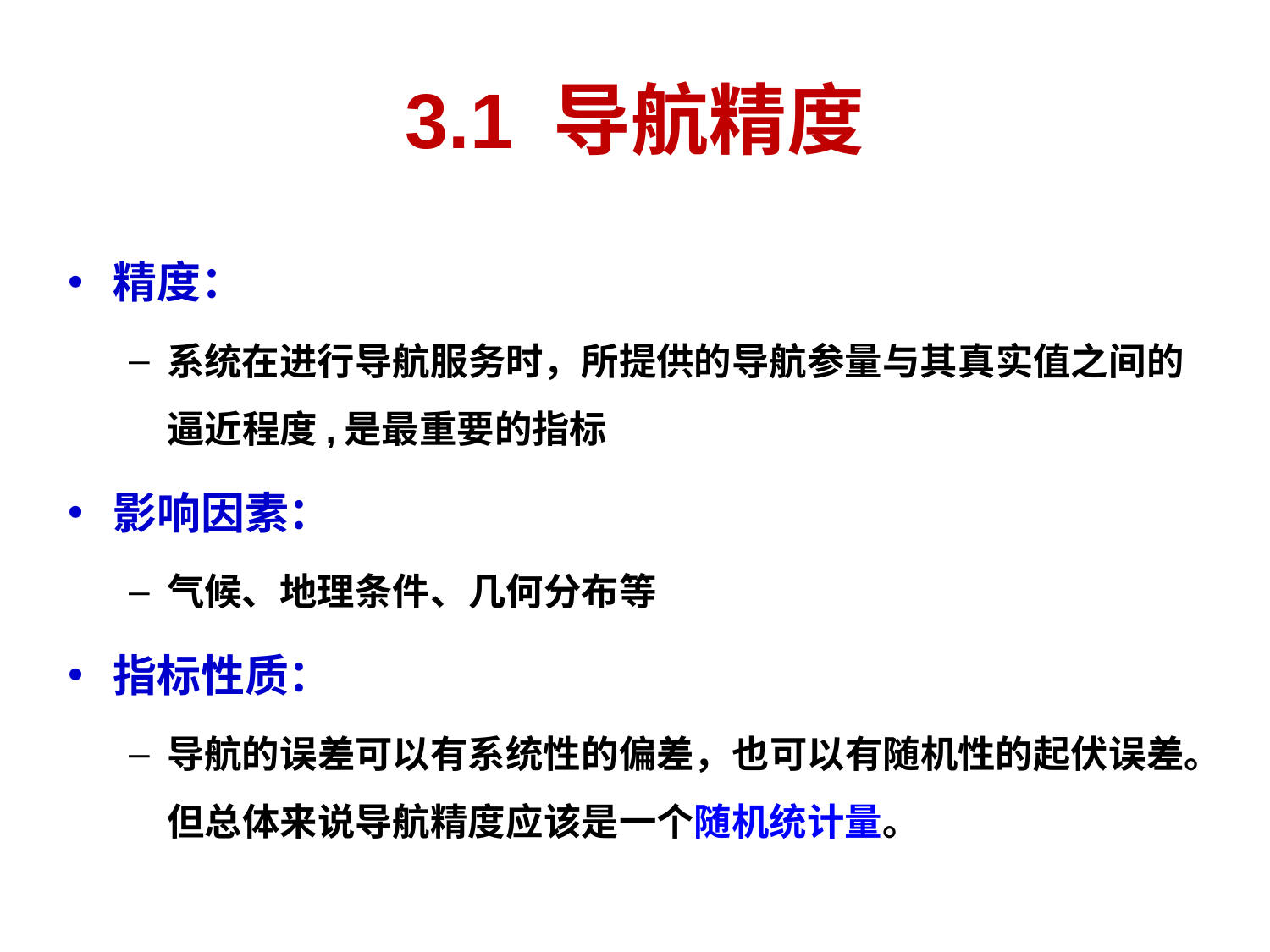

# 3.1 导航精度
精度：
系统在进行导航服务时，所提供的导航参量与其真实值之间的逼近程度,是最重要的指标
影响因素：
气候、地理条件、几何分布等
指标性质：
导航的误差可以有系统性的偏差，也可以有随机性的起伏误差。但总体来说导航精度应该是一个随机统计量。